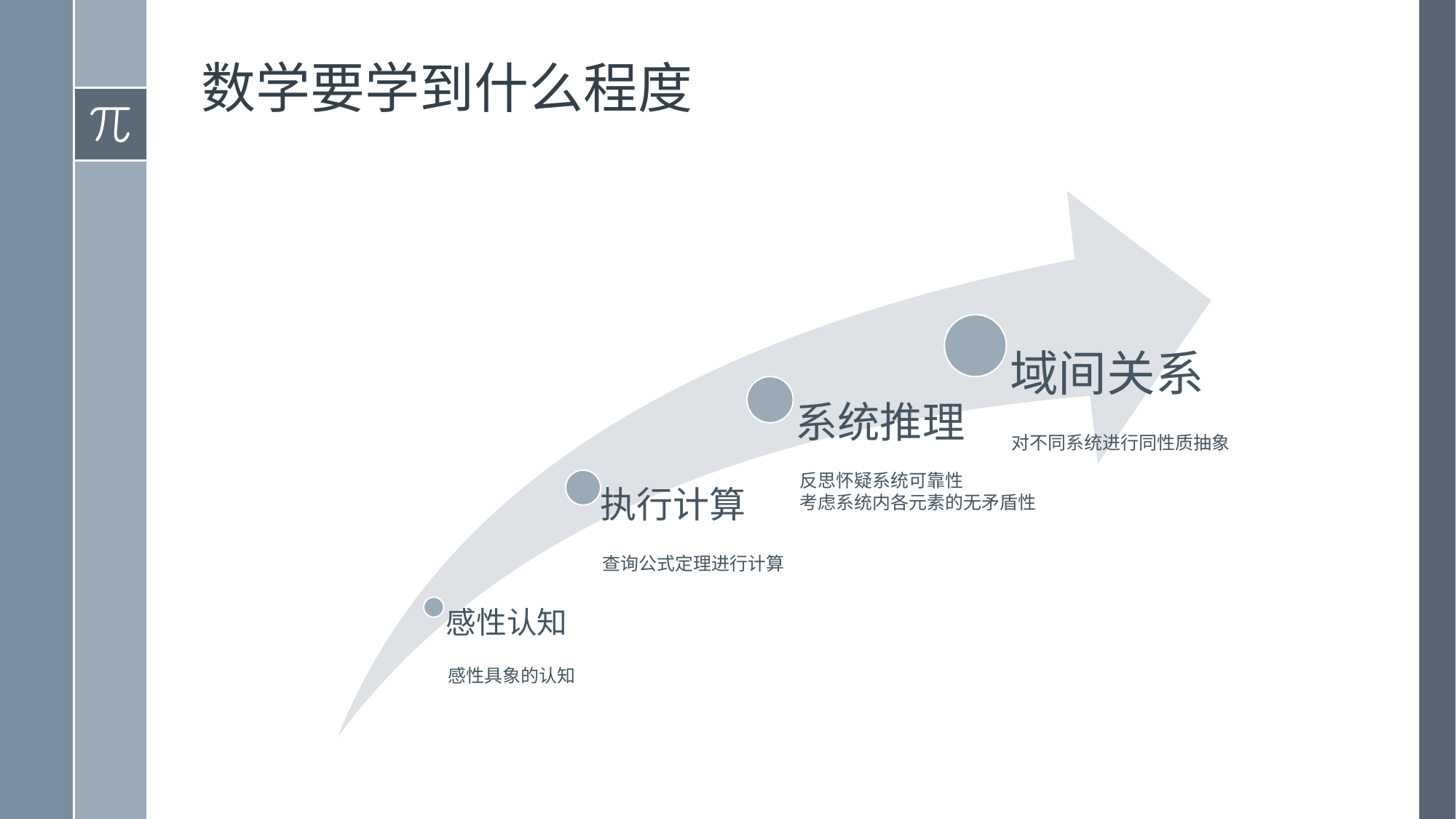

# 数学要学到什么程度

域间关系

系统推理
对不同系统进行同性质抽象
反思怀疑系统可靠性
考虑系统内各元素的无矛盾性

执行计算
查询公式定理进行计算

感性认知
感性具象的认知